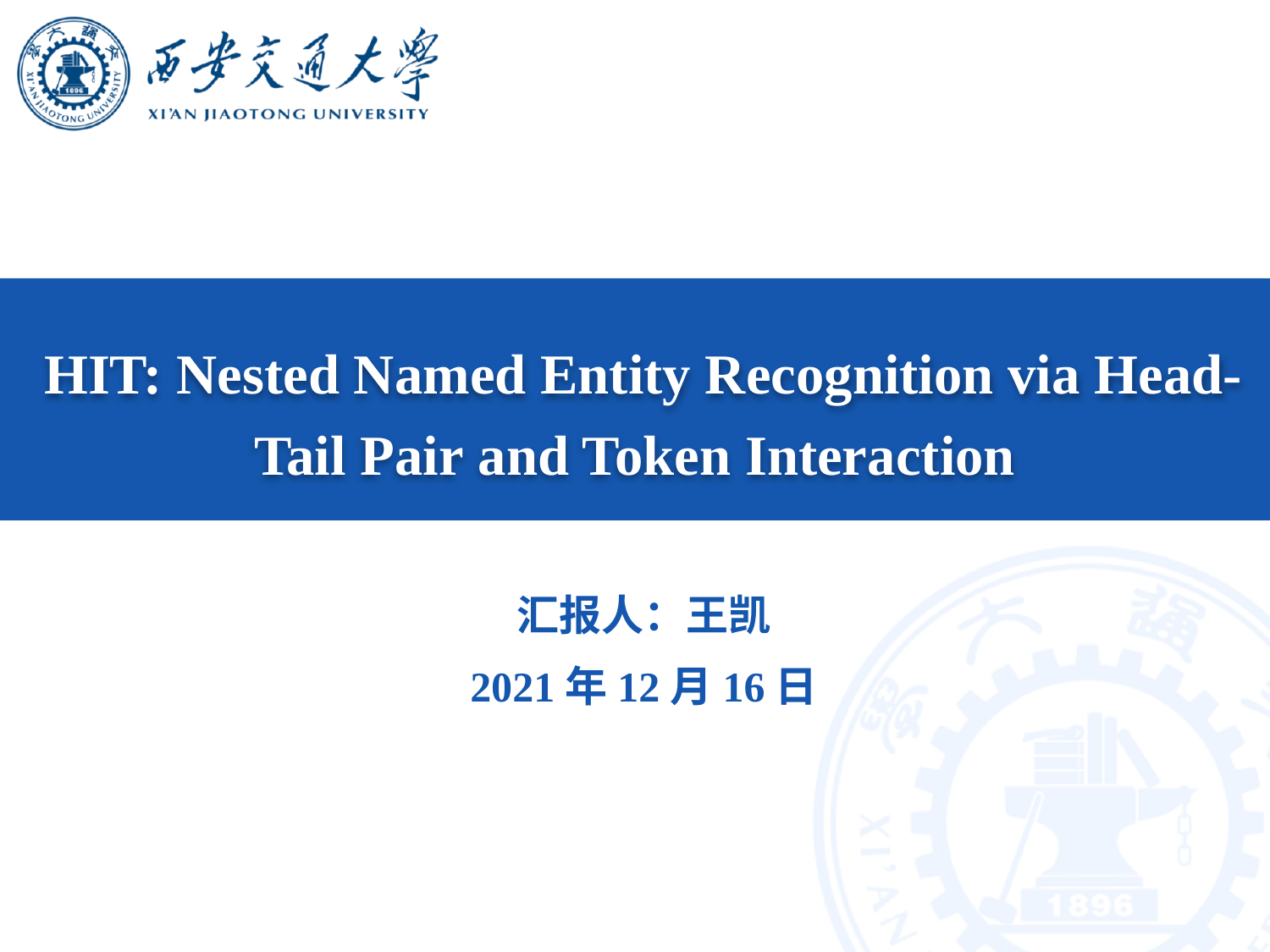

HIT: Nested Named Entity Recognition via Head-Tail Pair and Token Interaction
汇报人：王凯
2021年12月16日